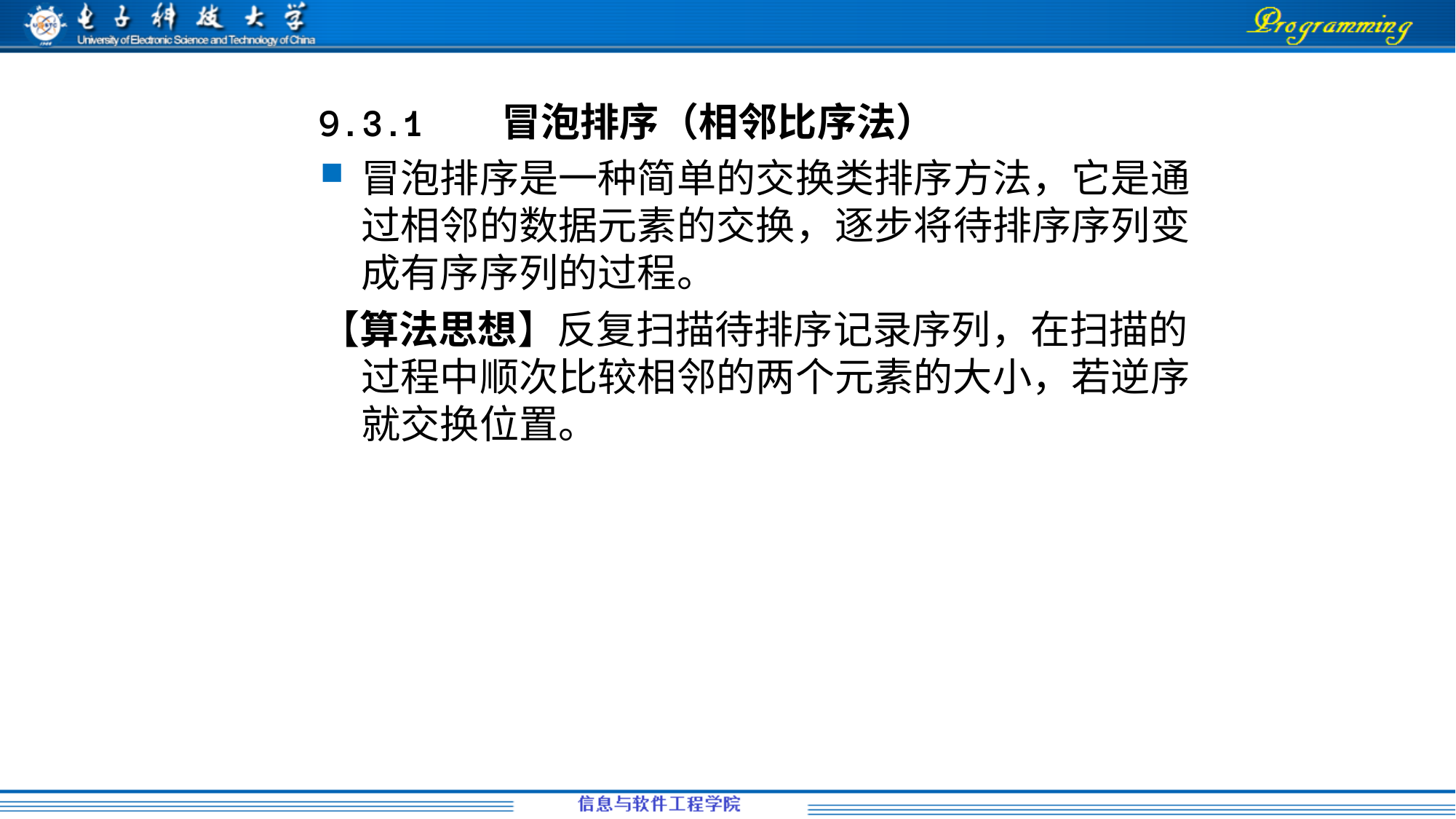

9.3.1   冒泡排序（相邻比序法）
冒泡排序是一种简单的交换类排序方法，它是通过相邻的数据元素的交换，逐步将待排序序列变成有序序列的过程。
【算法思想】反复扫描待排序记录序列，在扫描的过程中顺次比较相邻的两个元素的大小，若逆序就交换位置。